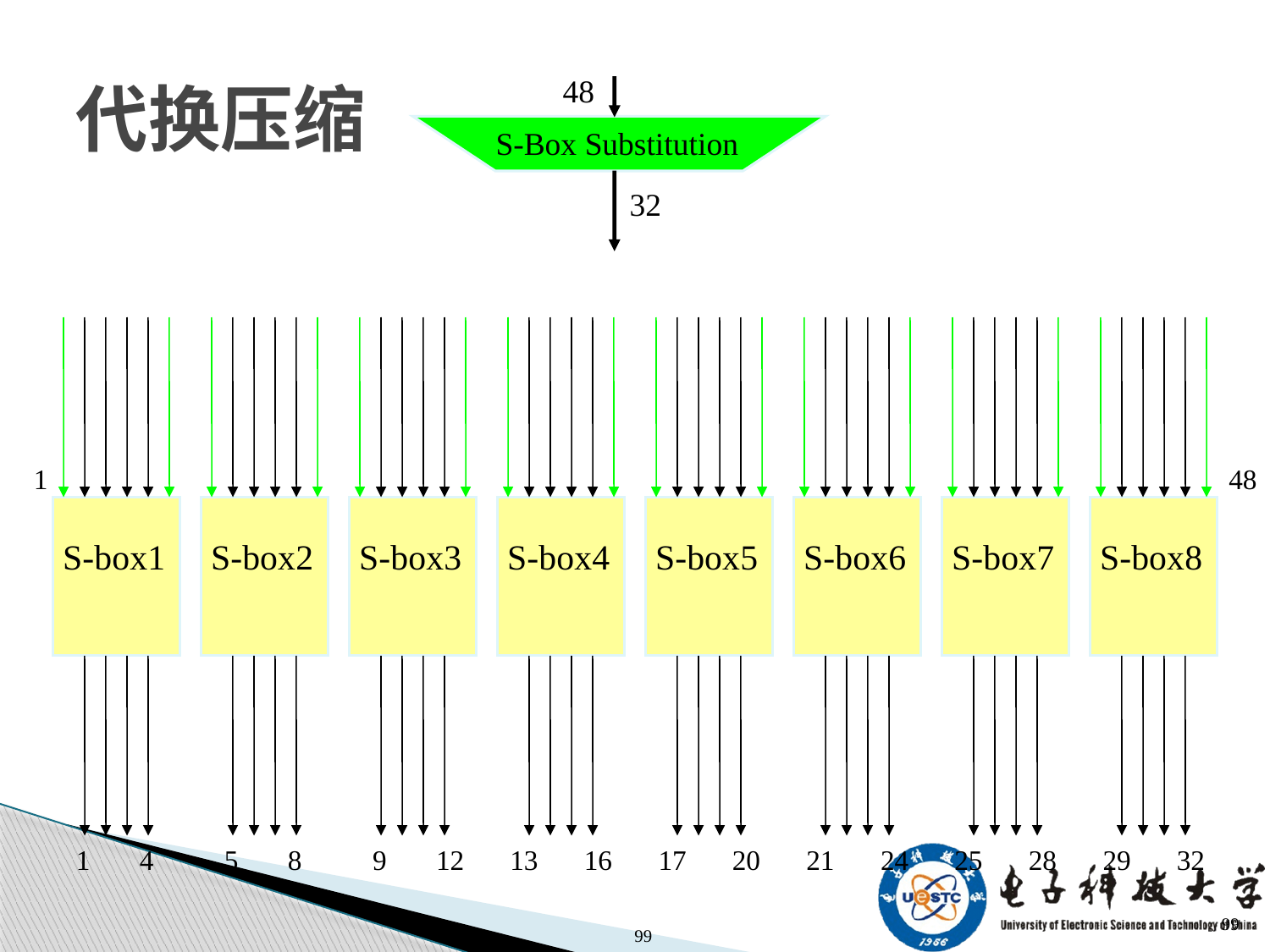

# 代换压缩
48

S-Box Substitution

32

1
48

S-box1
S-box2
S-box3
S-box4
S-box5
S-box6
S-box7
S-box8

1
4
5
8
9
12
13
16
17
20
21
24
25
28
29
32
99
99